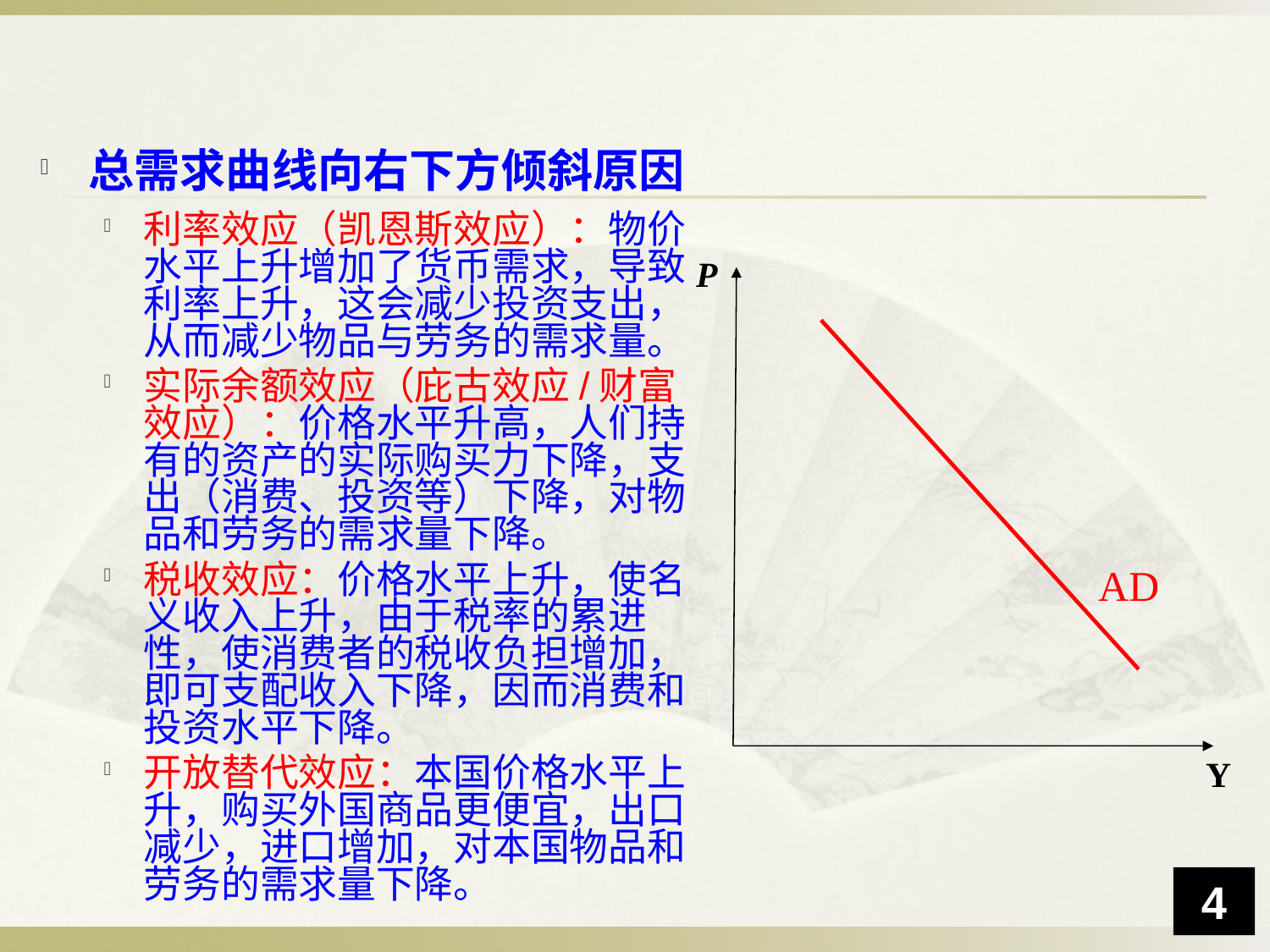

总需求曲线向右下方倾斜原因
利率效应（凯恩斯效应）：物价水平上升增加了货币需求，导致利率上升，这会减少投资支出，从而减少物品与劳务的需求量。
实际余额效应（庇古效应/财富效应）：价格水平升高，人们持有的资产的实际购买力下降，支出（消费、投资等）下降，对物品和劳务的需求量下降。
税收效应：价格水平上升，使名义收入上升，由于税率的累进性，使消费者的税收负担增加，即可支配收入下降，因而消费和投资水平下降。
开放替代效应：本国价格水平上升，购买外国商品更便宜，出口减少，进口增加，对本国物品和劳务的需求量下降。
P

AD

Y
4